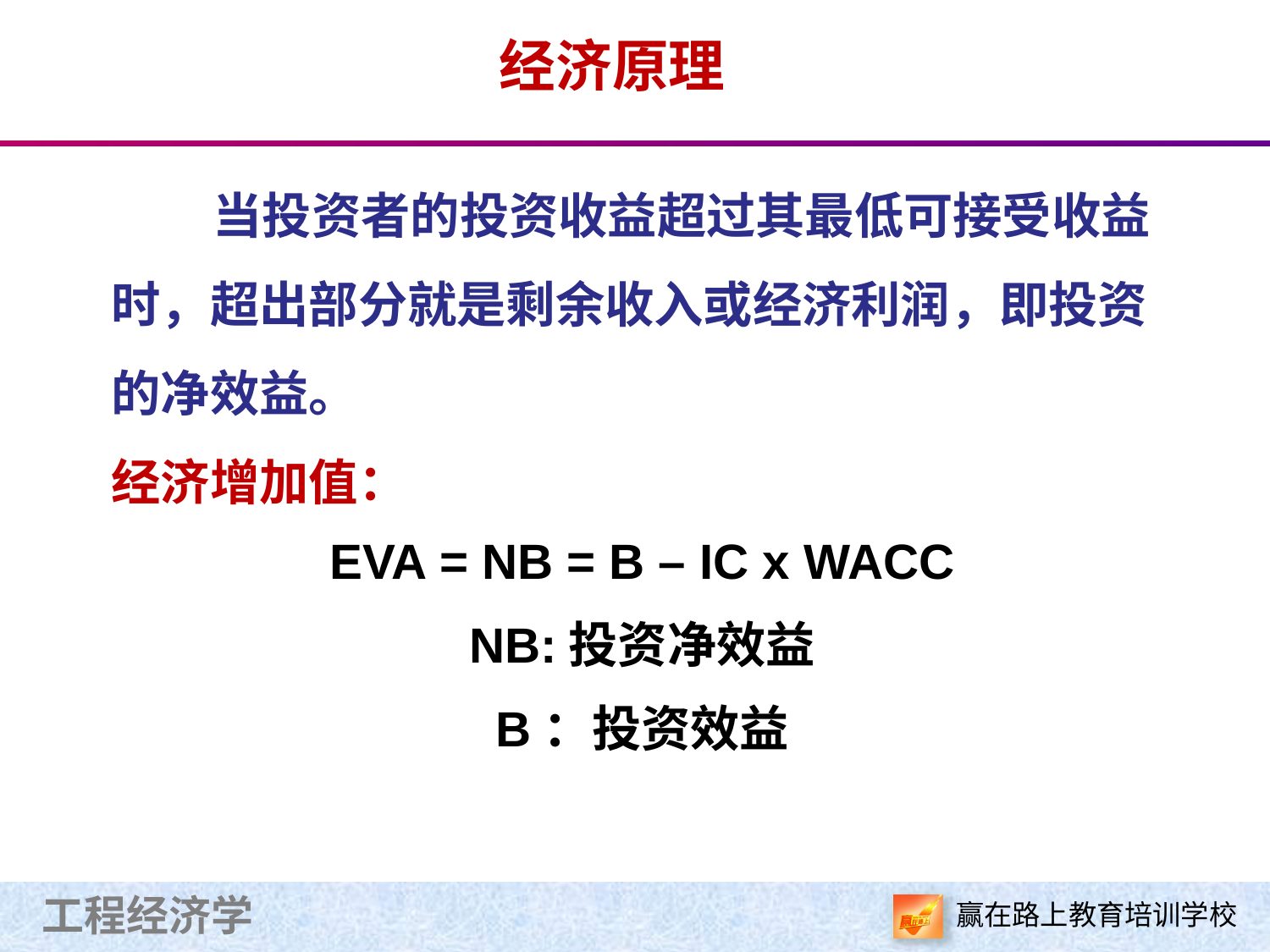

# 经济原理
        当投资者的投资收益超过其最低可接受收益时，超出部分就是剩余收入或经济利润，即投资的净效益。
经济增加值：
EVA = NB = B – IC x WACC
NB:投资净效益
B：投资效益